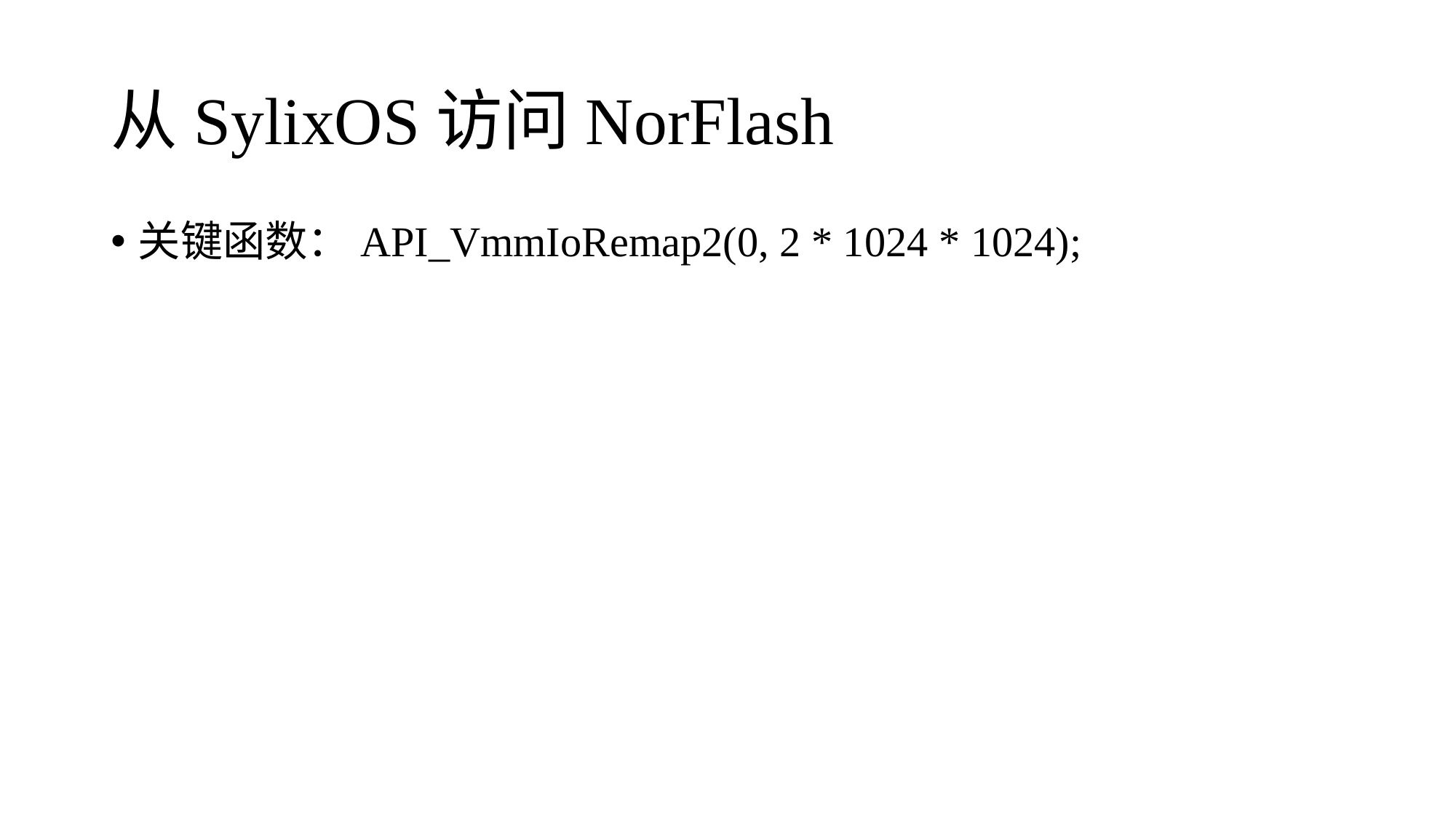

# 从SylixOS访问NorFlash
关键函数：API_VmmIoRemap2(0, 2 * 1024 * 1024);